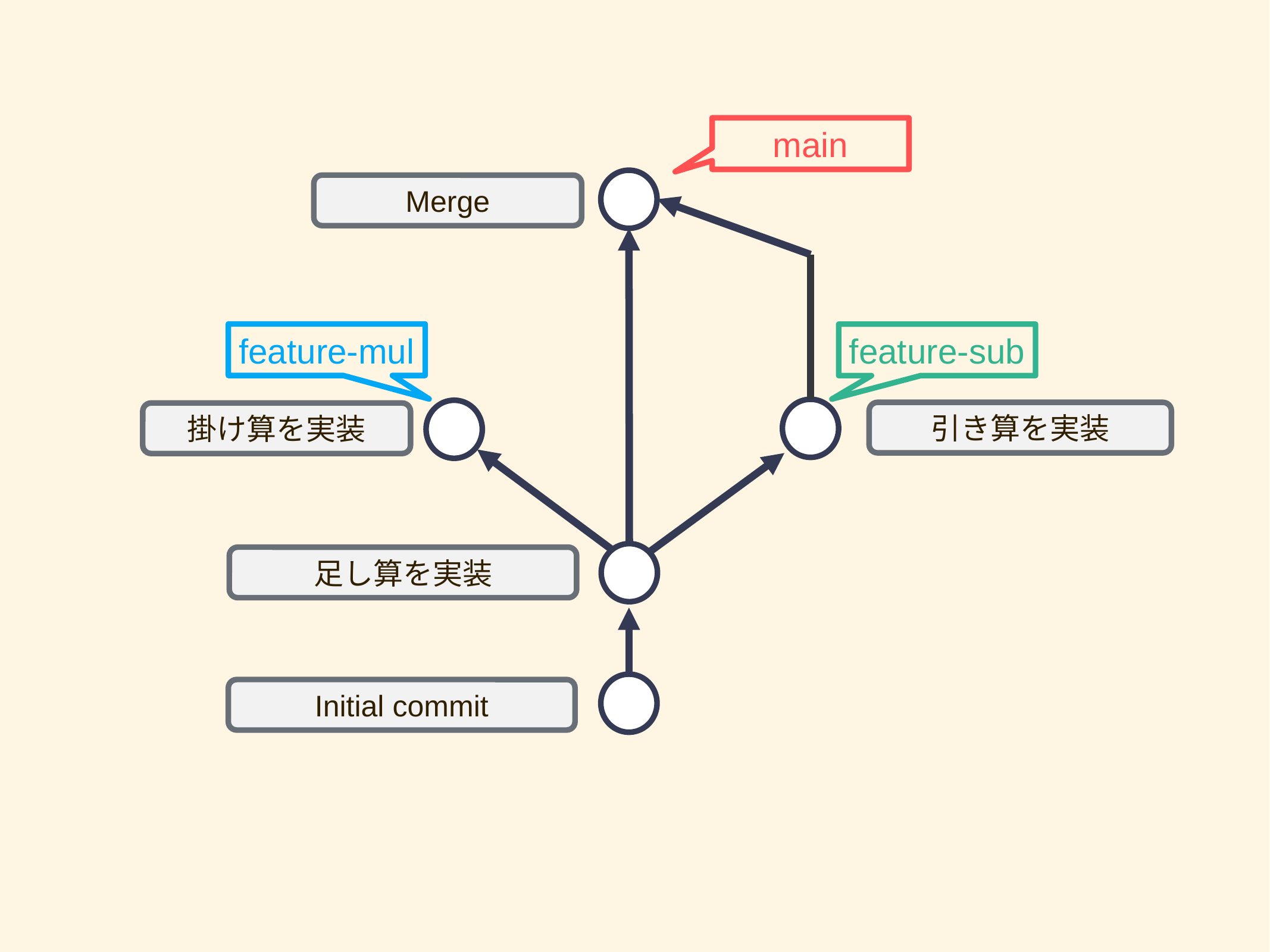

main

Merge
feature-mul
feature-sub

引き算を実装
掛け算を実装

足し算を実装

Initial commit